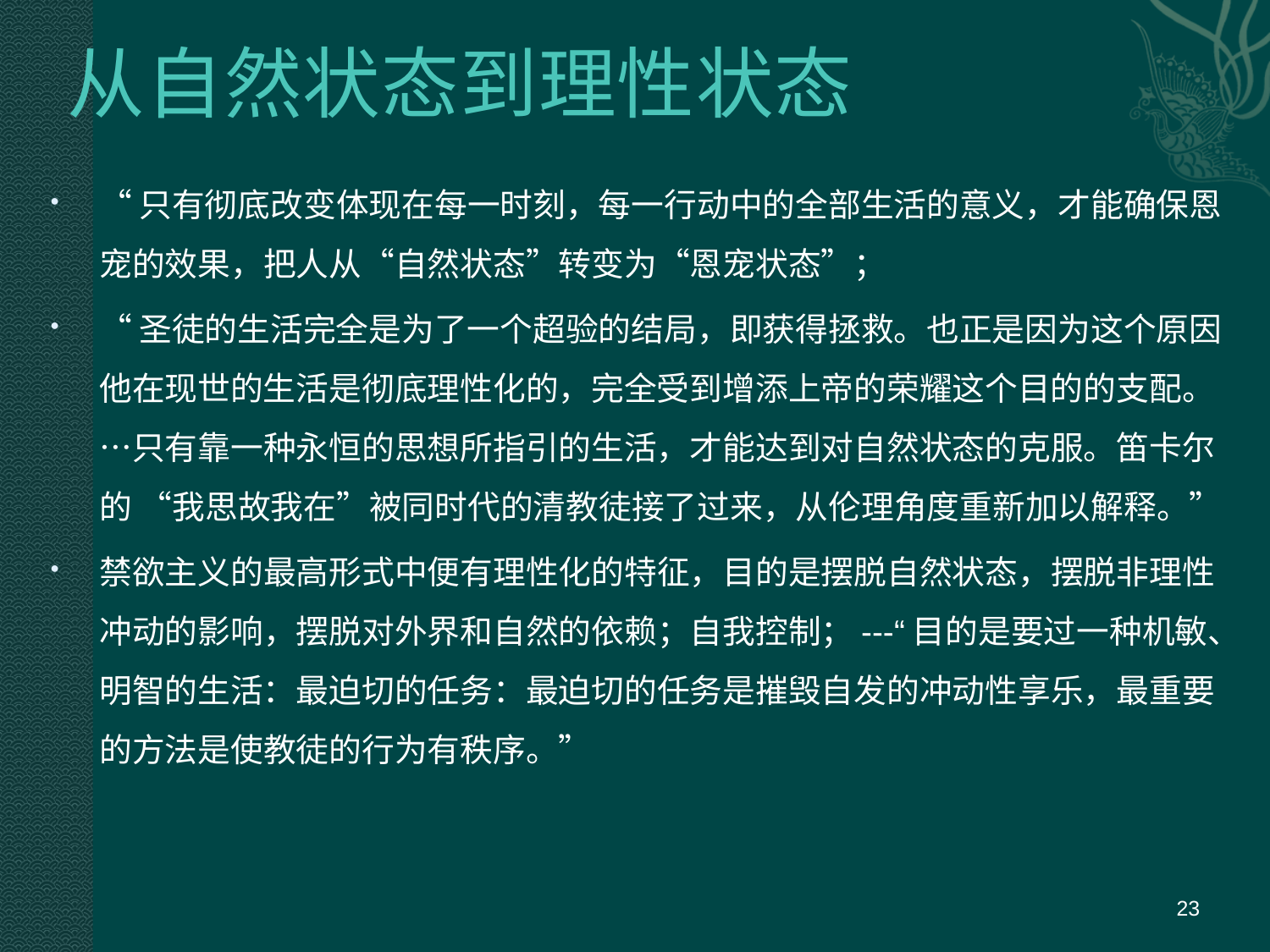

# 从自然状态到理性状态
“只有彻底改变体现在每一时刻，每一行动中的全部生活的意义，才能确保恩宠的效果，把人从“自然状态”转变为“恩宠状态”；
“圣徒的生活完全是为了一个超验的结局，即获得拯救。也正是因为这个原因他在现世的生活是彻底理性化的，完全受到增添上帝的荣耀这个目的的支配。…只有靠一种永恒的思想所指引的生活，才能达到对自然状态的克服。笛卡尔的 “我思故我在”被同时代的清教徒接了过来，从伦理角度重新加以解释。”
禁欲主义的最高形式中便有理性化的特征，目的是摆脱自然状态，摆脱非理性冲动的影响，摆脱对外界和自然的依赖；自我控制；---“目的是要过一种机敏、明智的生活：最迫切的任务：最迫切的任务是摧毁自发的冲动性享乐，最重要的方法是使教徒的行为有秩序。”

23